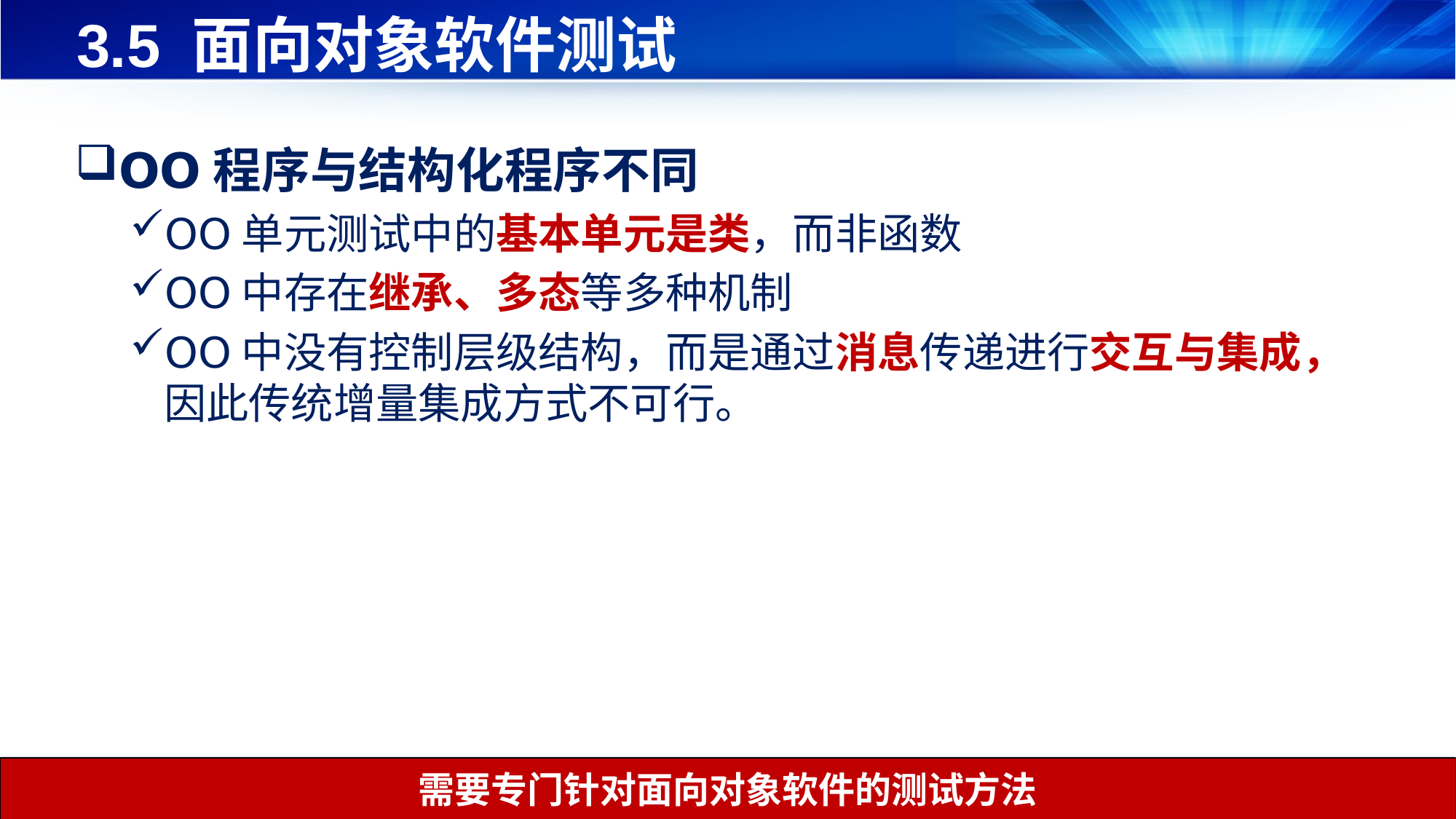

# 3.5 面向对象软件测试
OO程序与结构化程序不同
OO单元测试中的基本单元是类，而非函数
OO中存在继承、多态等多种机制
OO中没有控制层级结构，而是通过消息传递进行交互与集成，因此传统增量集成方式不可行。

需要专门针对面向对象软件的测试方法